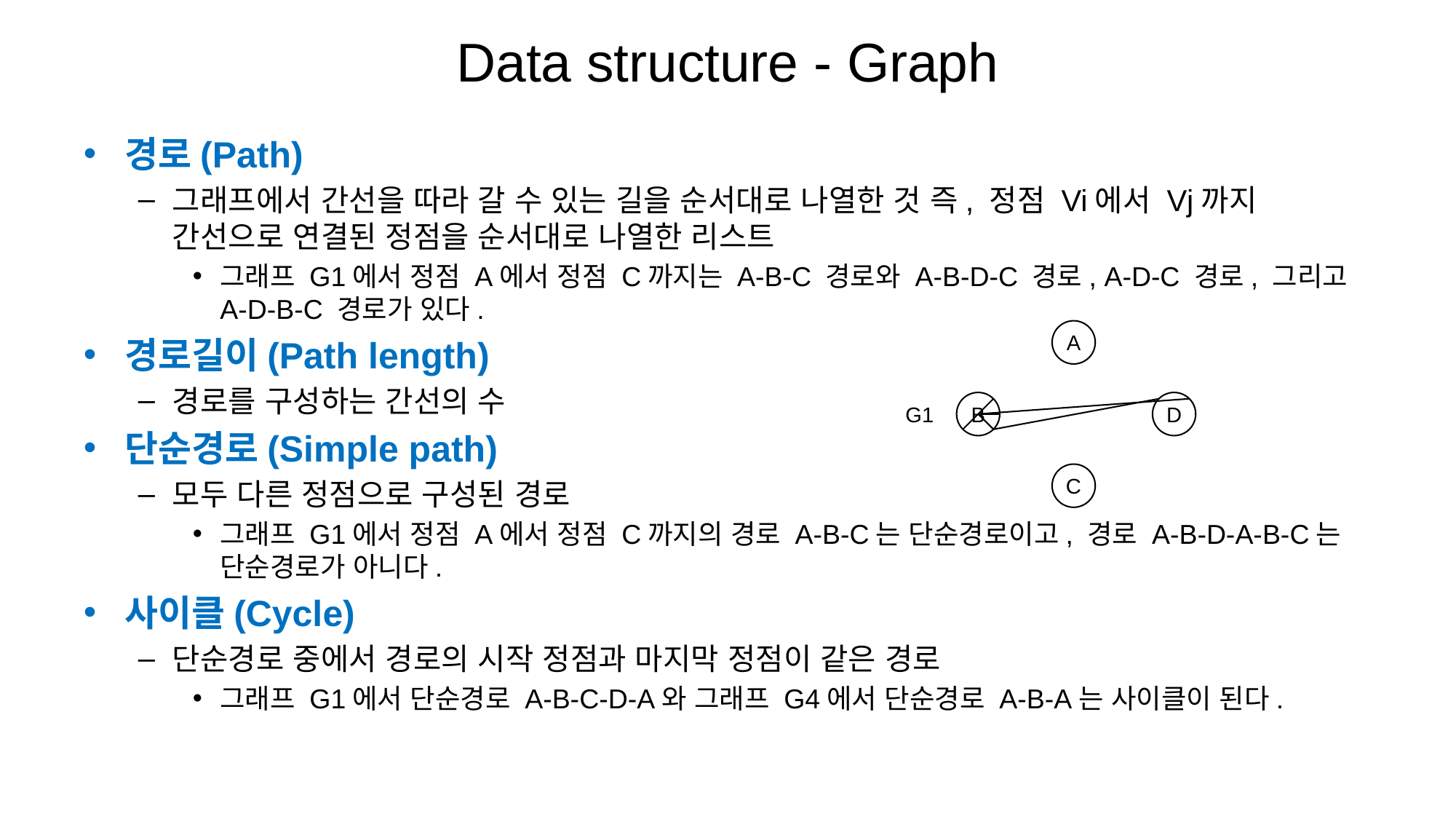

# Data structure - Graph
경로(Path)
그래프에서 간선을 따라 갈 수 있는 길을 순서대로 나열한 것 즉, 정점 Vi에서 Vj까지 간선으로 연결된 정점을 순서대로 나열한 리스트
그래프 G1에서 정점 A에서 정점 C까지는 A-B-C 경로와 A-B-D-C 경로, A-D-C 경로, 그리고 A-D-B-C 경로가 있다.
경로길이(Path length)
경로를 구성하는 간선의 수
단순경로(Simple path)
모두 다른 정점으로 구성된 경로
그래프 G1에서 정점 A에서 정점 C까지의 경로 A-B-C는 단순경로이고, 경로 A-B-D-A-B-C는 단순경로가 아니다.
사이클(Cycle)
단순경로 중에서 경로의 시작 정점과 마지막 정점이 같은 경로
그래프 G1에서 단순경로 A-B-C-D-A와 그래프 G4에서 단순경로 A-B-A는 사이클이 된다.

A
B
D
G1
C